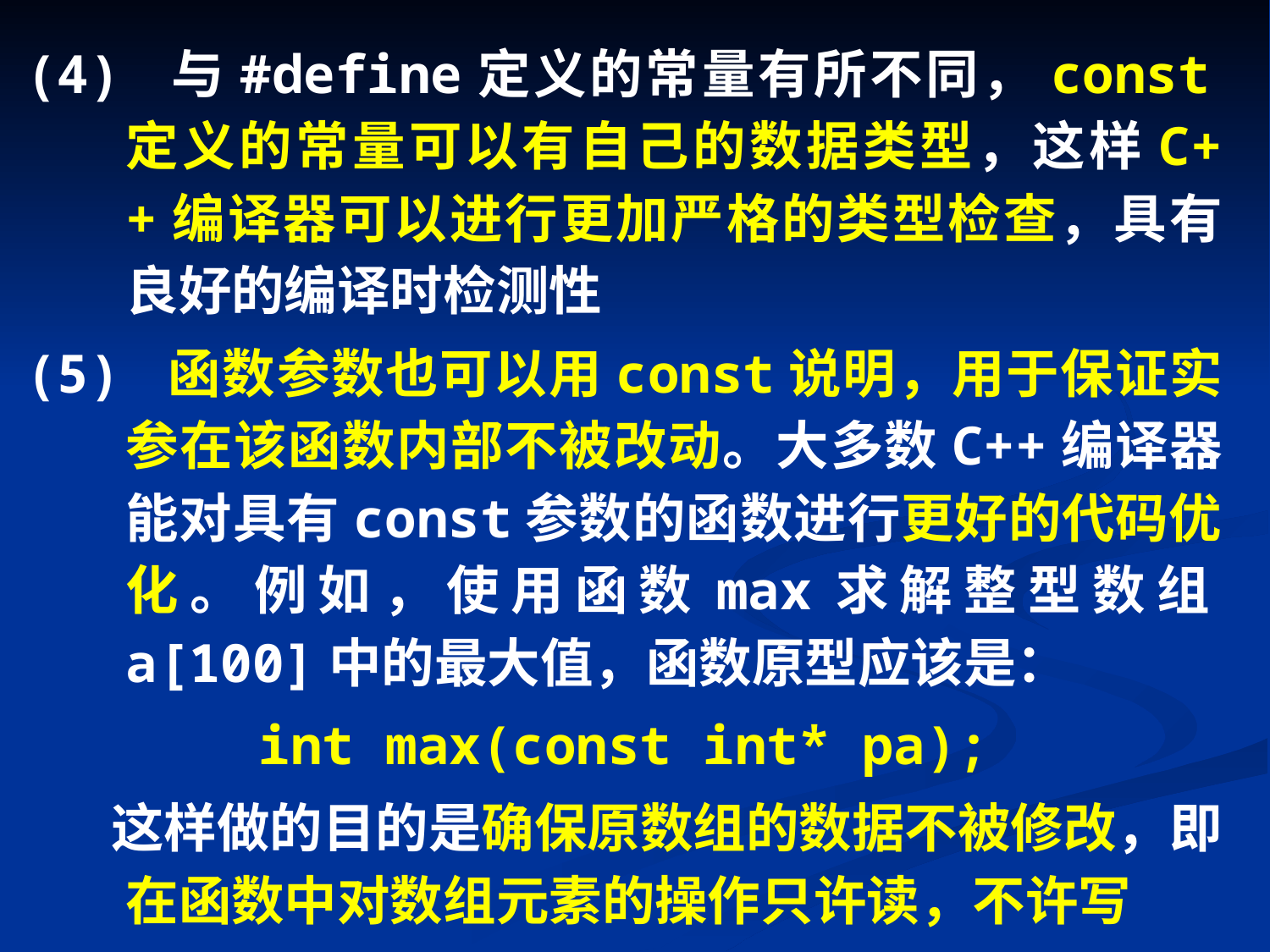

(4) 与#define定义的常量有所不同，const定义的常量可以有自己的数据类型，这样C++编译器可以进行更加严格的类型检查，具有良好的编译时检测性
(5) 函数参数也可以用const说明，用于保证实参在该函数内部不被改动。大多数C++编译器能对具有const参数的函数进行更好的代码优化。例如，使用函数max求解整型数组a[100]中的最大值，函数原型应该是：
int max(const int* pa);
      这样做的目的是确保原数组的数据不被修改，即在函数中对数组元素的操作只许读，不许写